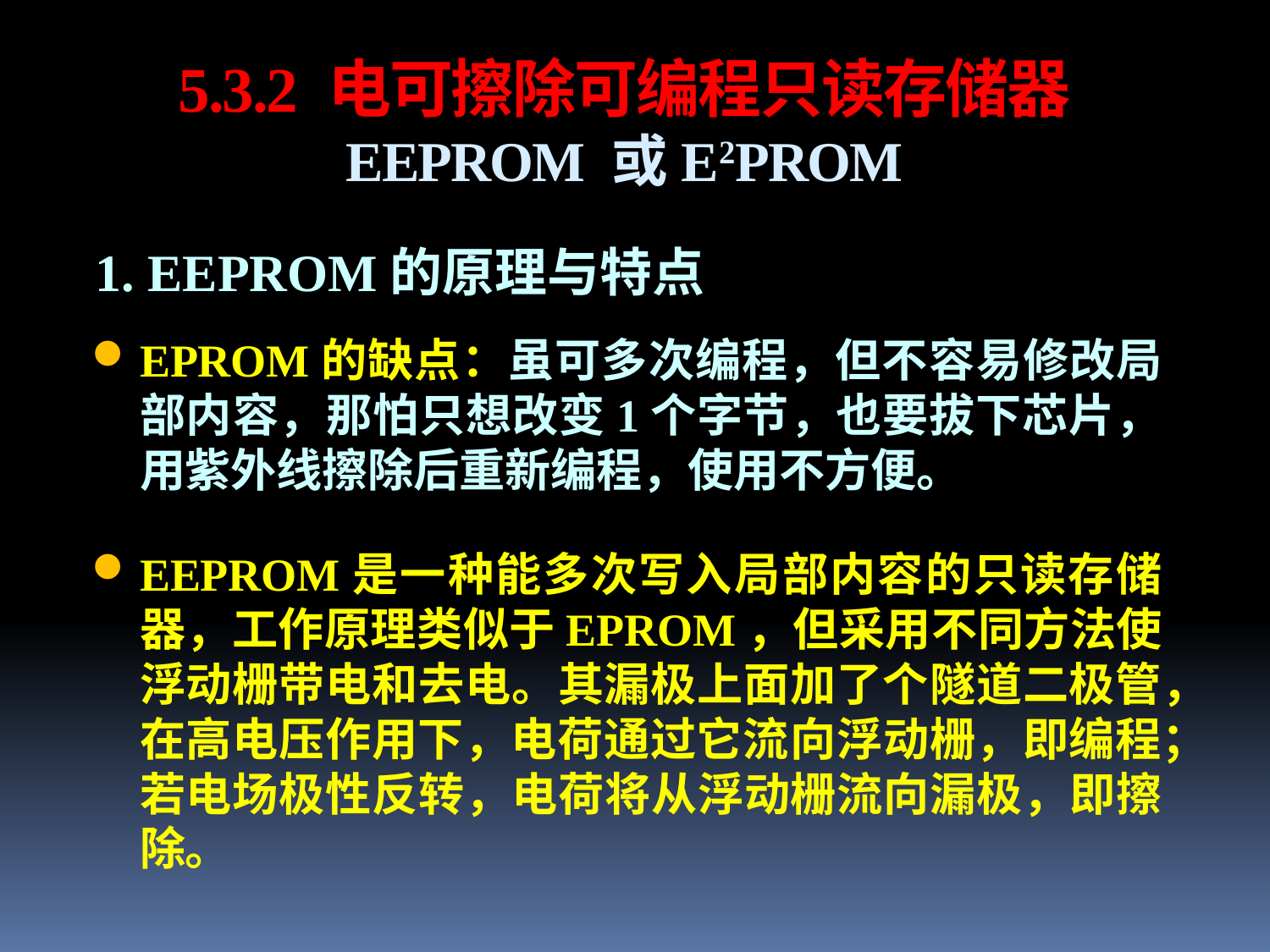

5.3.2 电可擦除可编程只读存储器
EEPROM 或E2PROM
1. EEPROM的原理与特点
EPROM的缺点：虽可多次编程，但不容易修改局部内容，那怕只想改变1个字节，也要拔下芯片，用紫外线擦除后重新编程，使用不方便。
EEPROM是一种能多次写入局部内容的只读存储器，工作原理类似于EPROM，但采用不同方法使浮动栅带电和去电。其漏极上面加了个隧道二极管，在高电压作用下，电荷通过它流向浮动栅，即编程；若电场极性反转，电荷将从浮动栅流向漏极，即擦除。